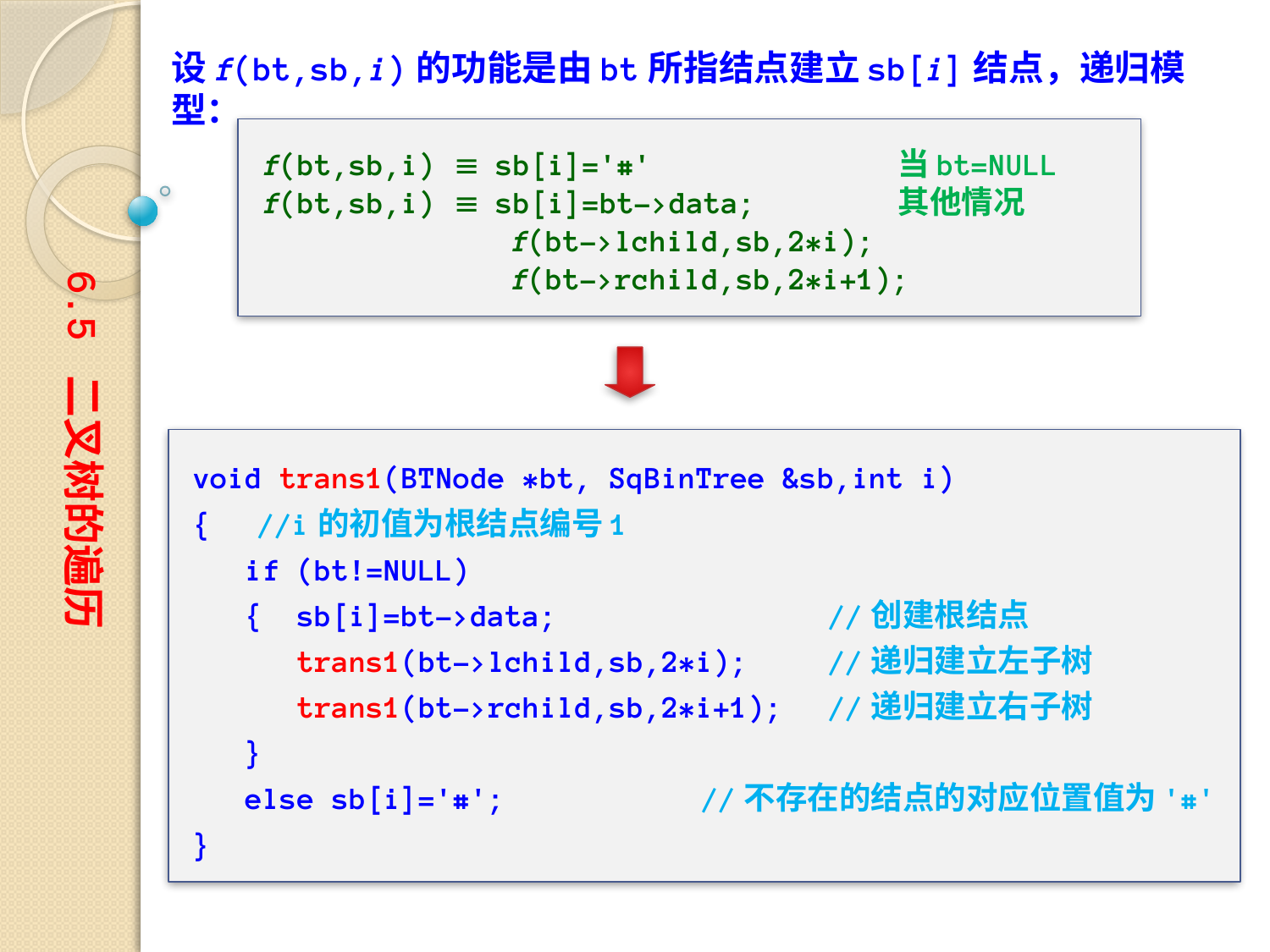

设f(bt,sb,i)的功能是由bt所指结点建立sb[i]结点，递归模型：
f(bt,sb,i) ≡ sb[i]='#'		当bt=NULL
f(bt,sb,i) ≡ sb[i]=bt->data;		其他情况
	       f(bt->lchild,sb,2*i);
	       f(bt->rchild,sb,2*i+1);
6.5 二叉树的遍历

void trans1(BTNode *bt, SqBinTree &sb,int i)
{　//i的初值为根结点编号1
   if (bt!=NULL)
   {  sb[i]=bt->data;			//创建根结点
      trans1(bt->lchild,sb,2*i);	//递归建立左子树
      trans1(bt->rchild,sb,2*i+1);	//递归建立右子树
   }
   else sb[i]='#';		//不存在的结点的对应位置值为'#'
}